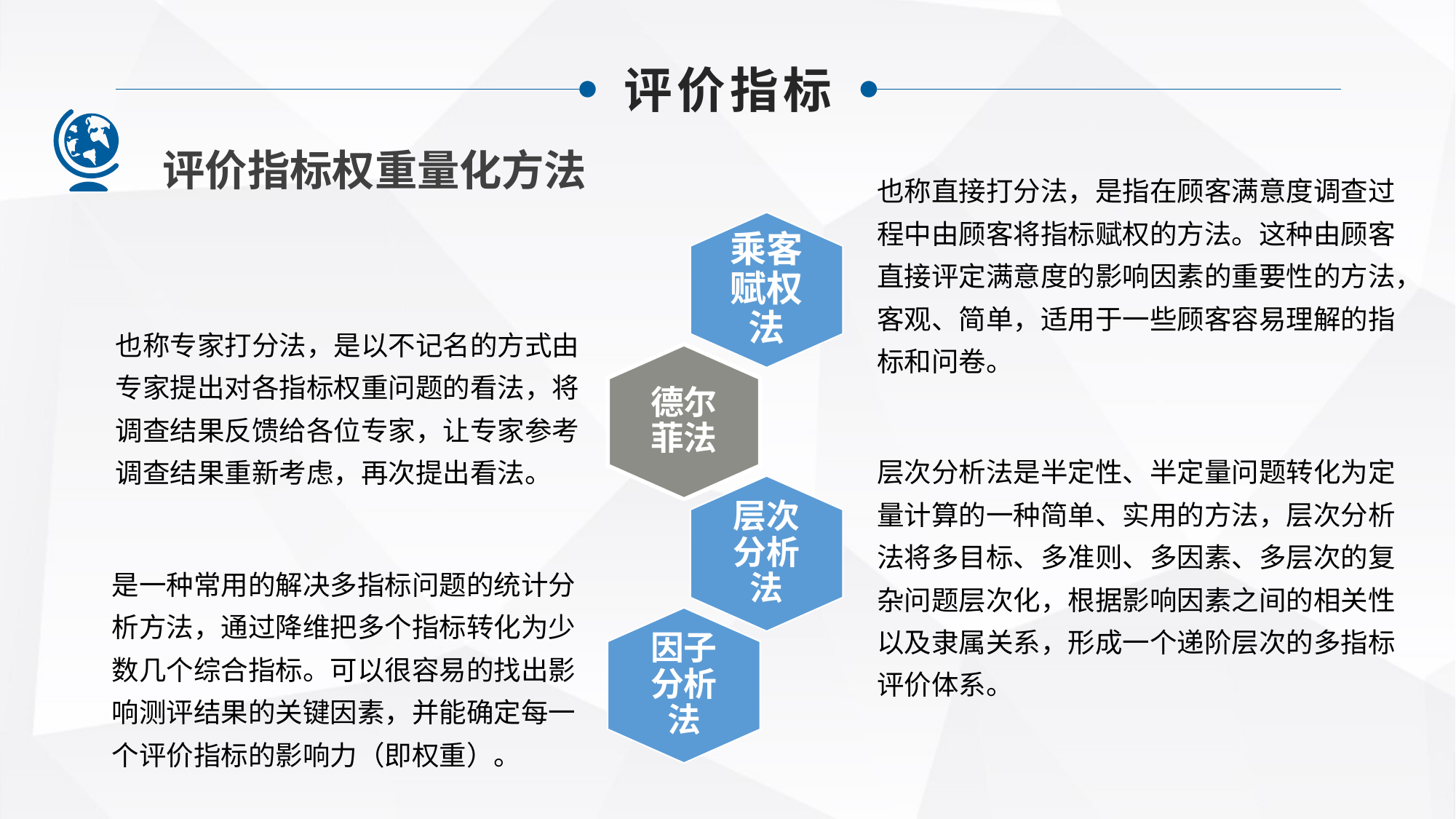

评价指标权重量化方法
也称直接打分法，是指在顾客满意度调查过程中由顾客将指标赋权的方法。这种由顾客直接评定满意度的影响因素的重要性的方法，客观、简单，适用于一些顾客容易理解的指标和问卷。
乘客赋权法

德尔菲法

层次分析法

因子分析法

也称专家打分法，是以不记名的方式由专家提出对各指标权重问题的看法，将调查结果反馈给各位专家，让专家参考调查结果重新考虑，再次提出看法。
层次分析法是半定性、半定量问题转化为定量计算的一种简单、实用的方法，层次分析法将多目标、多准则、多因素、多层次的复杂问题层次化，根据影响因素之间的相关性以及隶属关系，形成一个递阶层次的多指标评价体系。
是一种常用的解决多指标问题的统计分析方法，通过降维把多个指标转化为少数几个综合指标。可以很容易的找出影响测评结果的关键因素，并能确定每一个评价指标的影响力（即权重）。